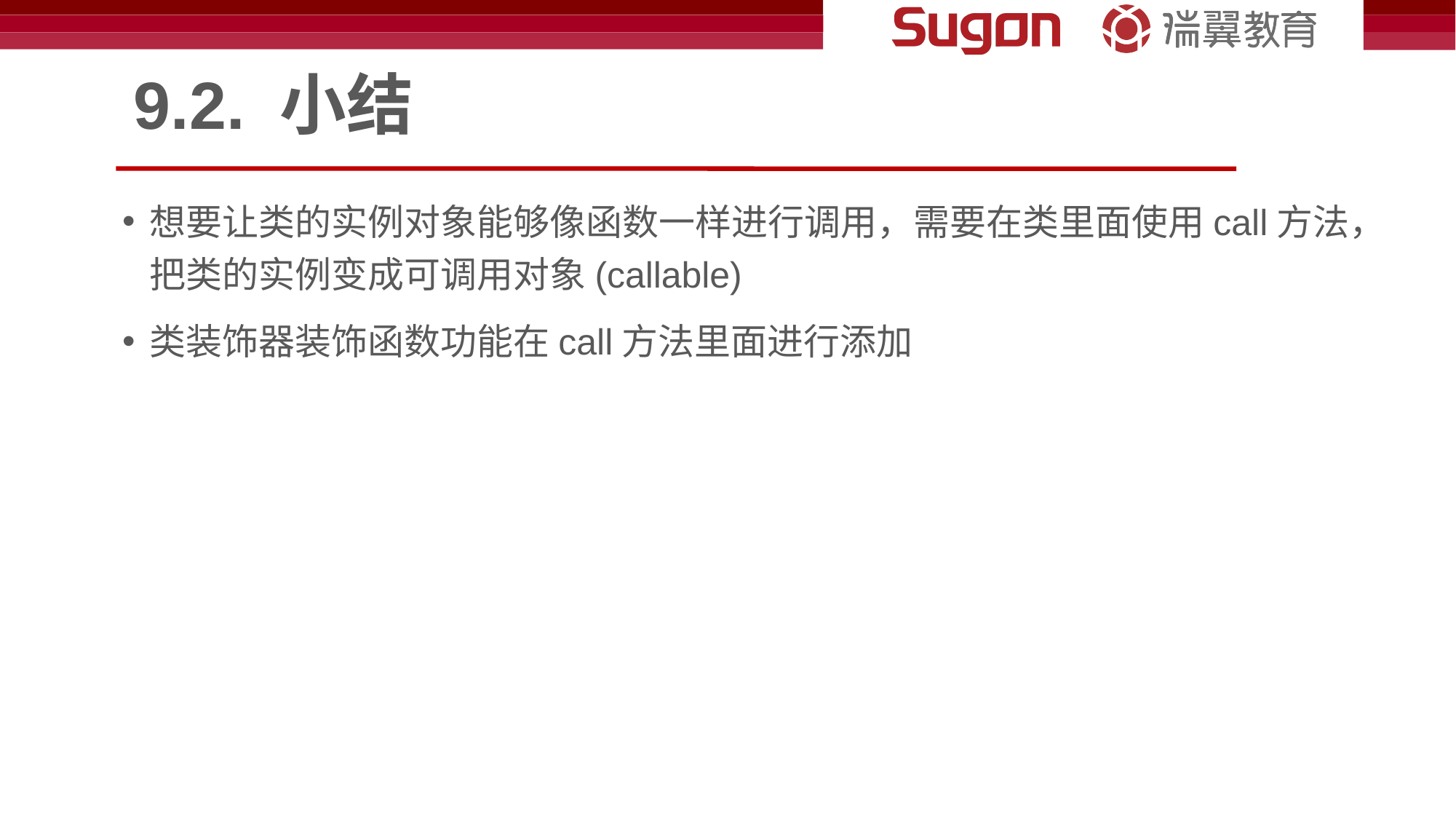

# 9.2. 小结
想要让类的实例对象能够像函数一样进行调用，需要在类里面使用call方法，把类的实例变成可调用对象(callable)
类装饰器装饰函数功能在call方法里面进行添加